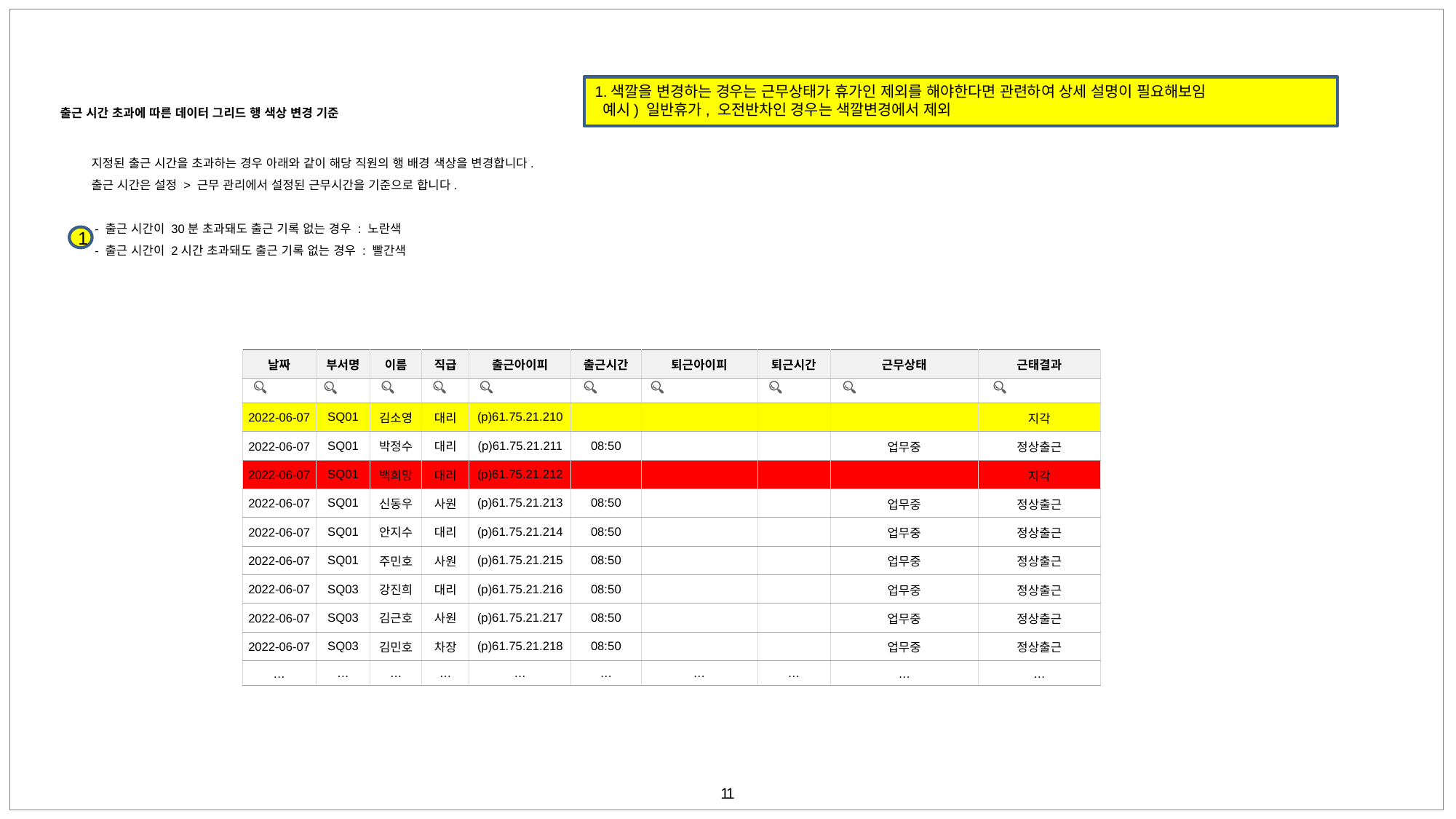

1.색깔을 변경하는 경우는 근무상태가 휴가인 제외를 해야한다면 관련하여 상세 설명이 필요해보임
 예시) 일반휴가, 오전반차인 경우는 색깔변경에서 제외
출근 시간 초과에 따른 데이터 그리드 행 색상 변경 기준
지정된 출근 시간을 초과하는 경우 아래와 같이 해당 직원의 행 배경 색상을 변경합니다.
출근 시간은 설정 > 근무 관리에서 설정된 근무시간을 기준으로 합니다.

 - 출근 시간이 30분 초과돼도 출근 기록 없는 경우 : 노란색
 - 출근 시간이 2시간 초과돼도 출근 기록 없는 경우 : 빨간색
1
| 날짜 | 부서명 | 이름 | 직급 | 출근아이피 | 출근시간 | 퇴근아이피 | 퇴근시간 | 근무상태 | 근태결과 |
| --- | --- | --- | --- | --- | --- | --- | --- | --- | --- |
|  |  |  |  |  |  |  |  |  |  |
| 2022-06-07 | SQ01 | 김소영 | 대리 | (p)61.75.21.210 |  |  |  |  | 지각 |
| 2022-06-07 | SQ01 | 박정수 | 대리 | (p)61.75.21.211 | 08:50 |  |  | 업무중 | 정상출근 |
| 2022-06-07 | SQ01 | 백희망 | 대리 | (p)61.75.21.212 |  |  |  |  | 지각 |
| 2022-06-07 | SQ01 | 신동우 | 사원 | (p)61.75.21.213 | 08:50 |  |  | 업무중 | 정상출근 |
| 2022-06-07 | SQ01 | 안지수 | 대리 | (p)61.75.21.214 | 08:50 |  |  | 업무중 | 정상출근 |
| 2022-06-07 | SQ01 | 주민호 | 사원 | (p)61.75.21.215 | 08:50 |  |  | 업무중 | 정상출근 |
| 2022-06-07 | SQ03 | 강진희 | 대리 | (p)61.75.21.216 | 08:50 |  |  | 업무중 | 정상출근 |
| 2022-06-07 | SQ03 | 김근호 | 사원 | (p)61.75.21.217 | 08:50 |  |  | 업무중 | 정상출근 |
| 2022-06-07 | SQ03 | 김민호 | 차장 | (p)61.75.21.218 | 08:50 |  |  | 업무중 | 정상출근 |
| … | … | … | … | … | … | … | … | … | … |